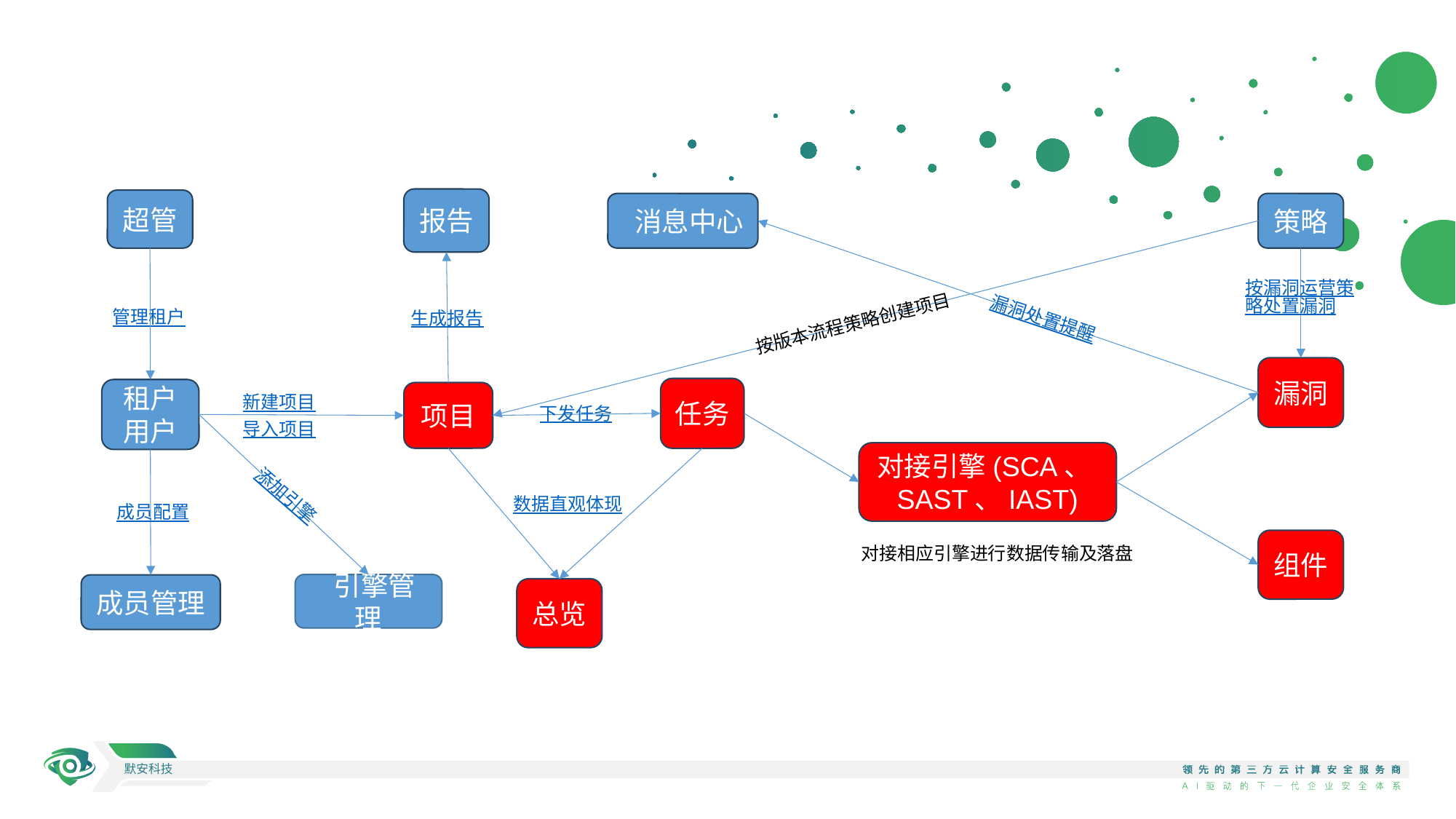

报告
超管
 消息中心
策略
按漏洞运营策略处置漏洞
管理租户
生成报告
按版本流程策略创建项目
漏洞处置提醒
漏洞
任务
租户用户
项目
新建项目
导入项目
下发任务
对接引擎(SCA、SAST、IAST)
添加引擎
数据直观体现
成员配置
组件
对接相应引擎进行数据传输及落盘
 引擎管理
成员管理
总览